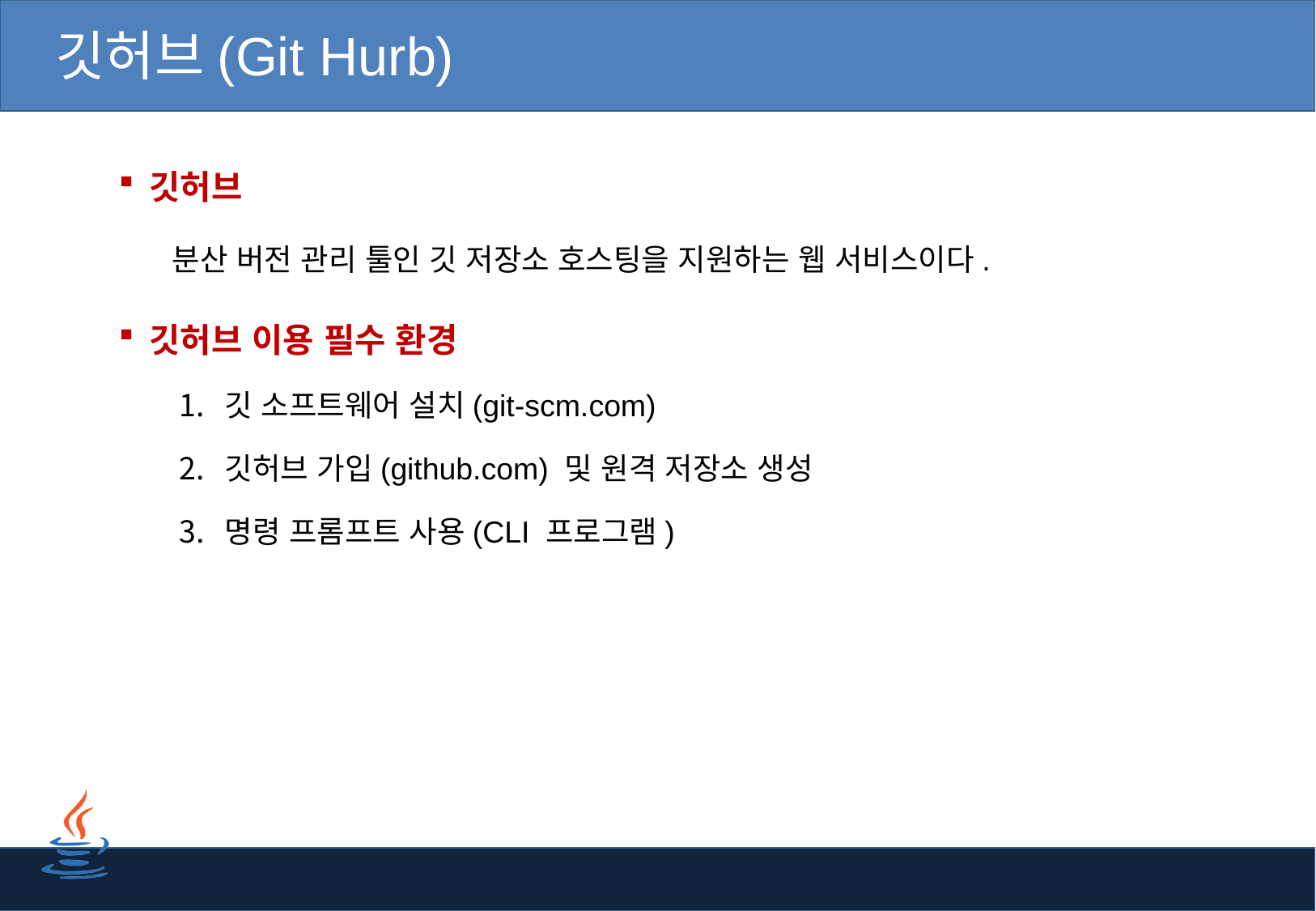

# 깃허브(Git Hurb)
깃허브
분산 버전 관리 툴인 깃 저장소 호스팅을 지원하는 웹 서비스이다.
깃허브 이용 필수 환경
깃 소프트웨어 설치(git-scm.com)
깃허브 가입(github.com) 및 원격 저장소 생성
명령 프롬프트 사용(CLI 프로그램)